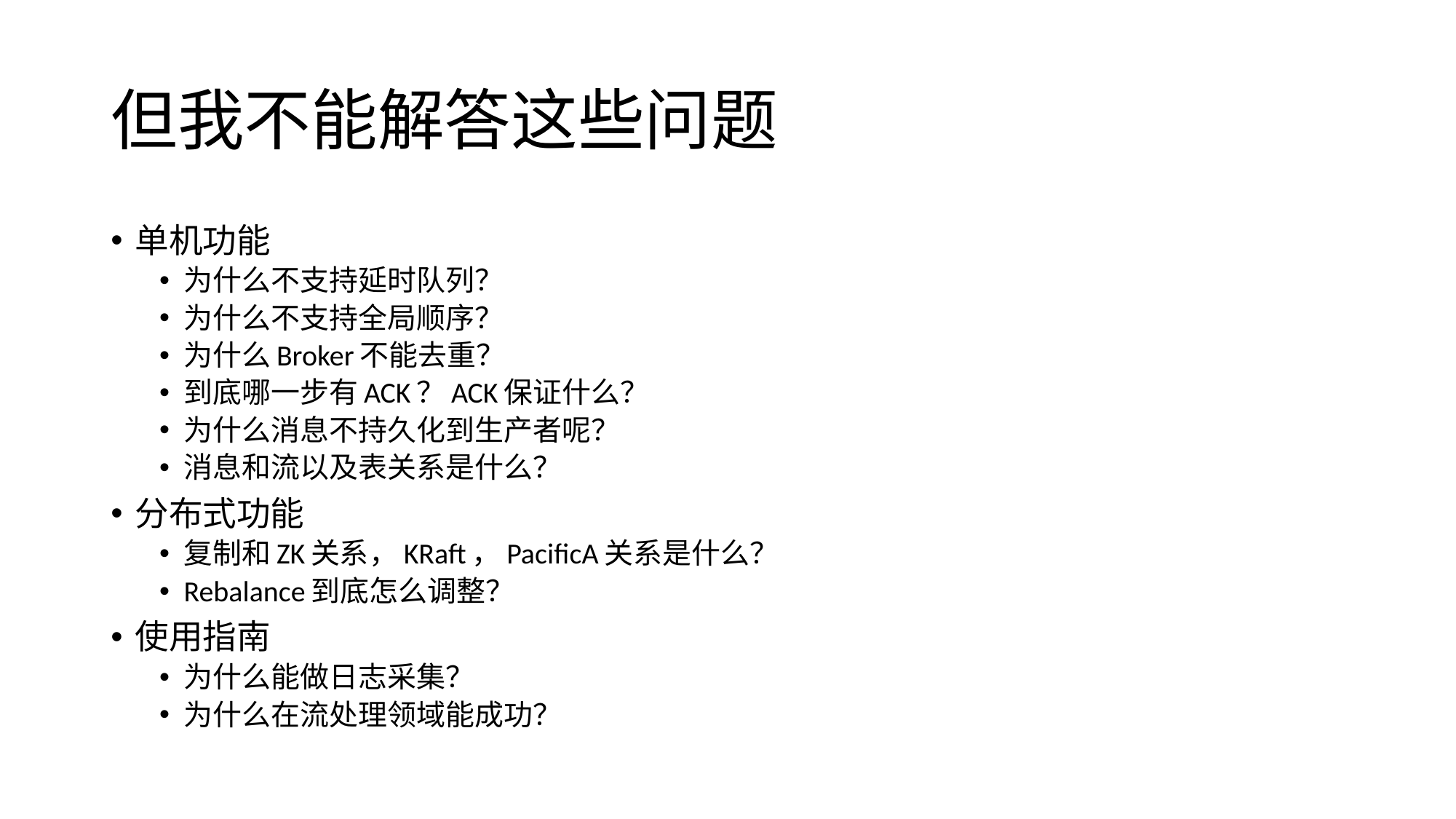

# 但我不能解答这些问题
单机功能
为什么不支持延时队列？
为什么不支持全局顺序？
为什么Broker不能去重？
到底哪一步有ACK？ACK保证什么？
为什么消息不持久化到生产者呢？
消息和流以及表关系是什么？
分布式功能
复制和ZK关系，KRaft，PacificA关系是什么？
Rebalance到底怎么调整？
使用指南
为什么能做日志采集？
为什么在流处理领域能成功？